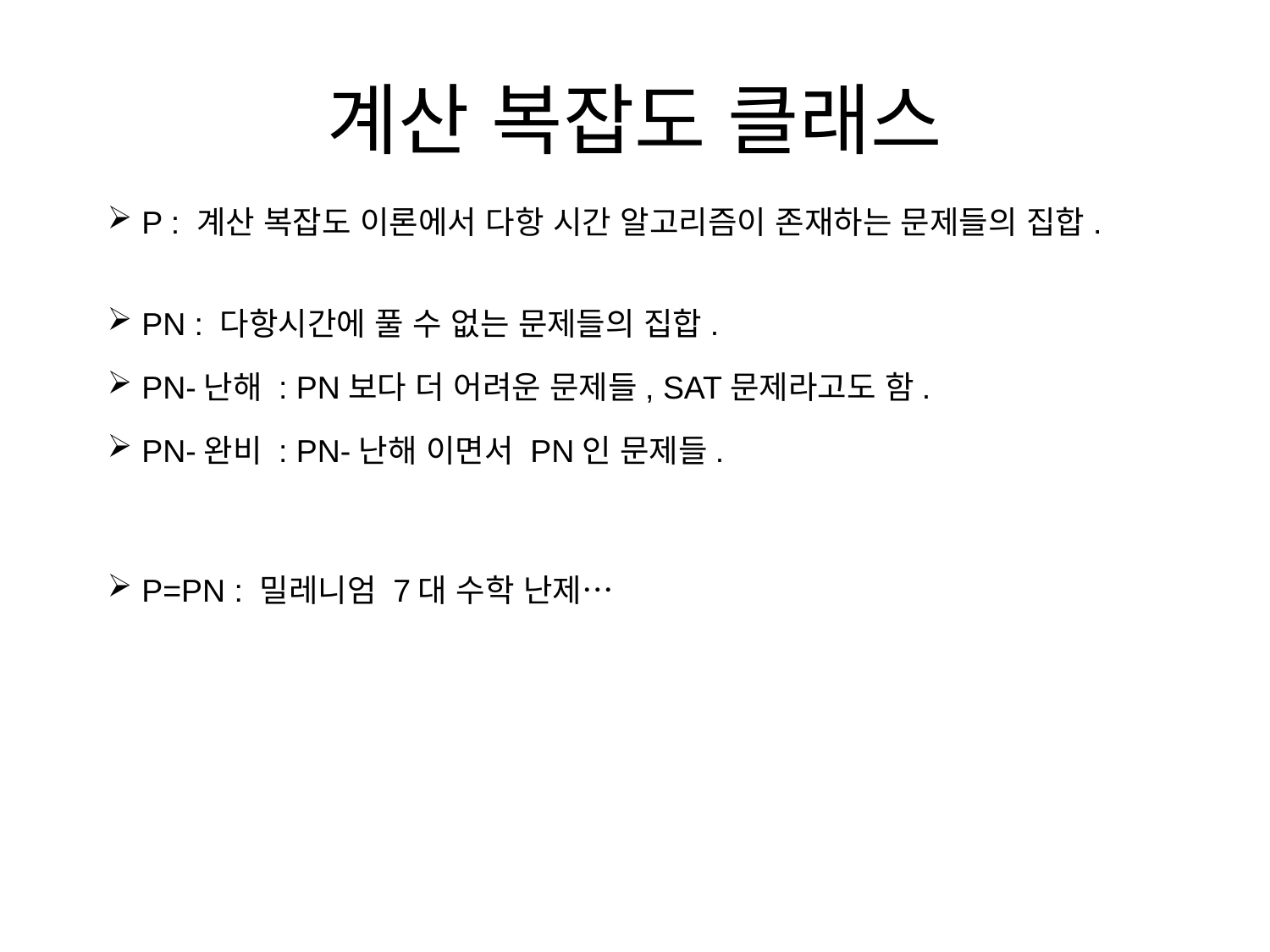

# 계산 복잡도 클래스
 P : 계산 복잡도 이론에서 다항 시간 알고리즘이 존재하는 문제들의 집합.

 PN : 다항시간에 풀 수 없는 문제들의 집합.

 PN-난해 : PN보다 더 어려운 문제들, SAT문제라고도 함.

 PN-완비 : PN-난해 이면서 PN인 문제들.

 P=PN : 밀레니엄 7대 수학 난제…